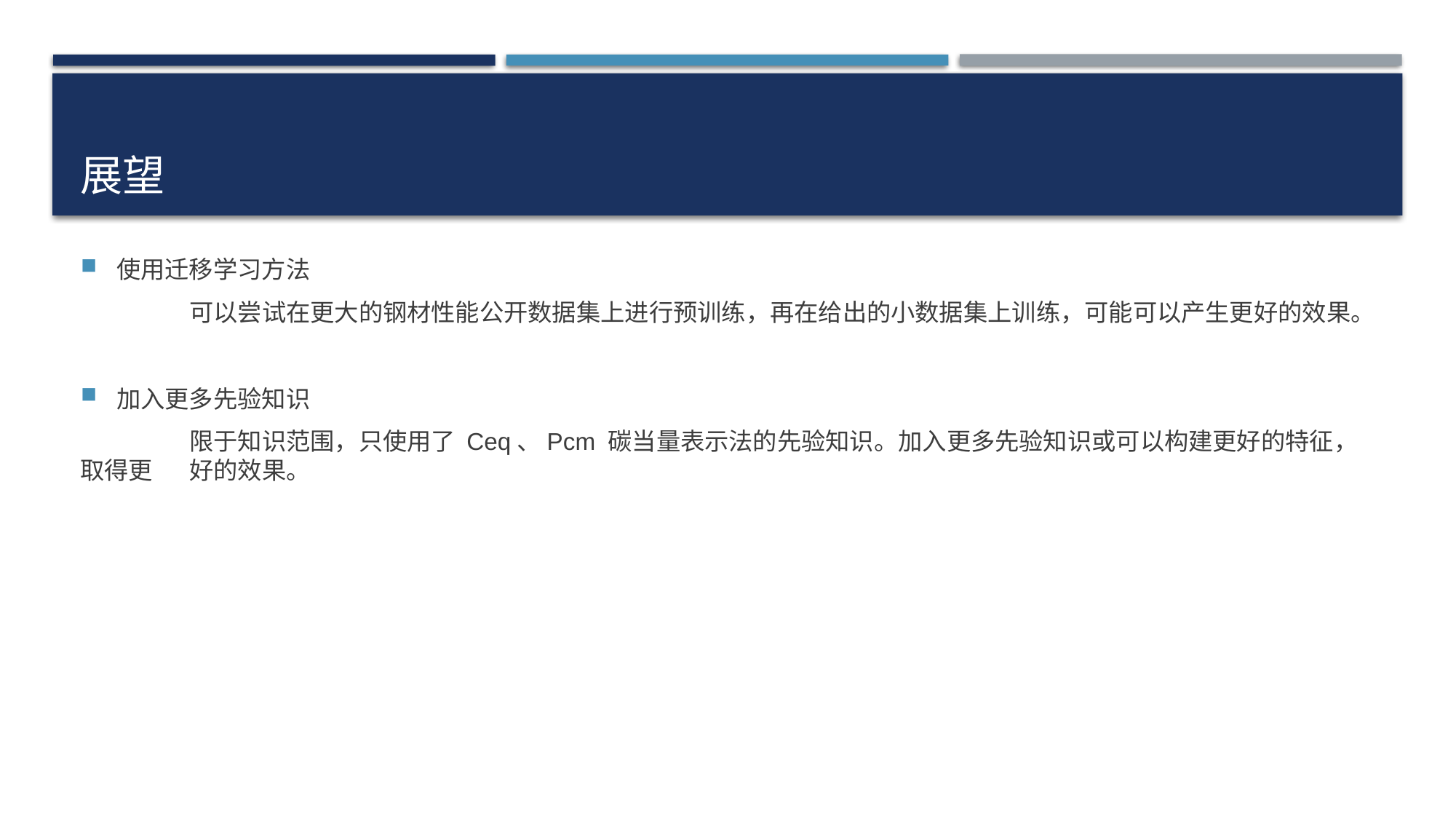

# 展望
使用迁移学习方法
	可以尝试在更大的钢材性能公开数据集上进行预训练，再在给出的小数据集上训练，可能可以产生更好的效果。

加入更多先验知识
	限于知识范围，只使用了 Ceq、Pcm 碳当量表示法的先验知识。加入更多先验知识或可以构建更好的特征，取得更	好的效果。